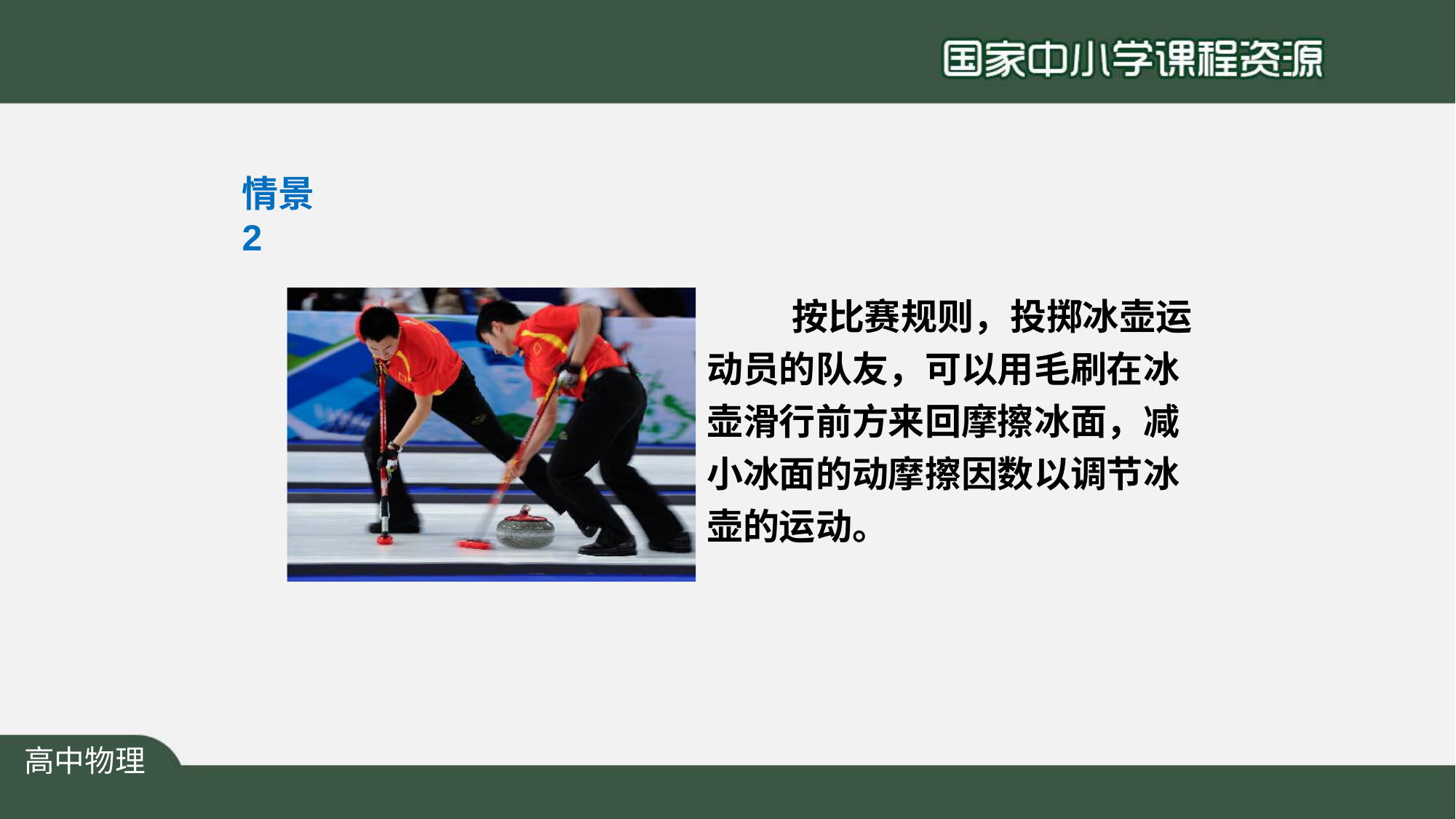

情景2
按比赛规则，投掷冰壶运 动员的队友，可以用毛刷在冰 壶滑行前方来回摩擦冰面，减 小冰面的动摩擦因数以调节冰 壶的运动。

高中物理